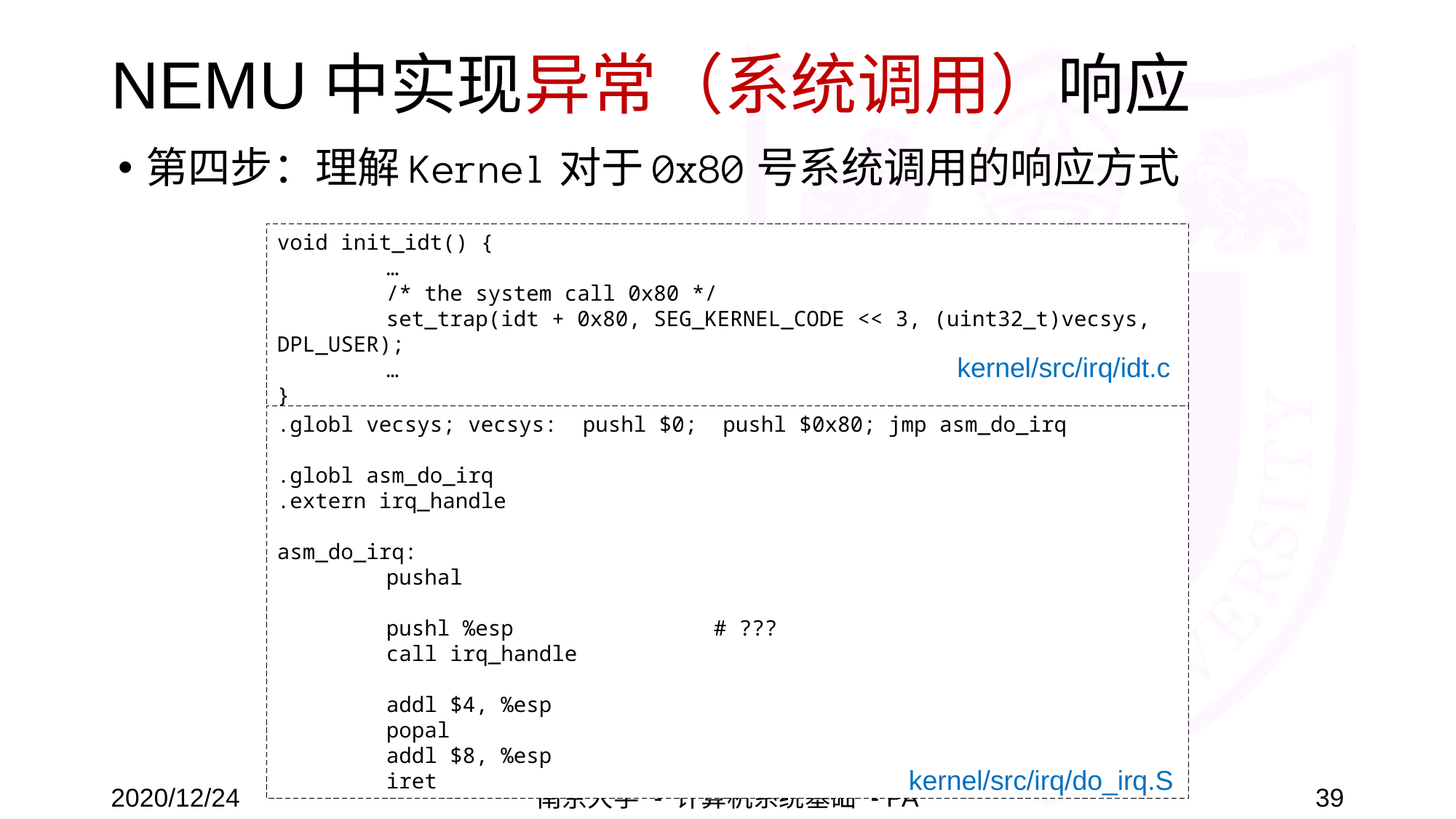

# NEMU中实现异常（系统调用）响应
第四步：理解Kernel对于0x80号系统调用的响应方式
void init_idt() {
	…
	/* the system call 0x80 */
	set_trap(idt + 0x80, SEG_KERNEL_CODE << 3, (uint32_t)vecsys, DPL_USER);
	…
}
kernel/src/irq/idt.c
.globl vecsys; vecsys:  pushl $0;  pushl $0x80; jmp asm_do_irq

.globl asm_do_irq
.extern irq_handle

asm_do_irq:
	pushal

	pushl %esp		# ???
	call irq_handle

	addl $4, %esp
	popal
	addl $8, %esp
	iret
kernel/src/irq/do_irq.S
2020/12/24
南京大学 - 计算机系统基础 - PA
39